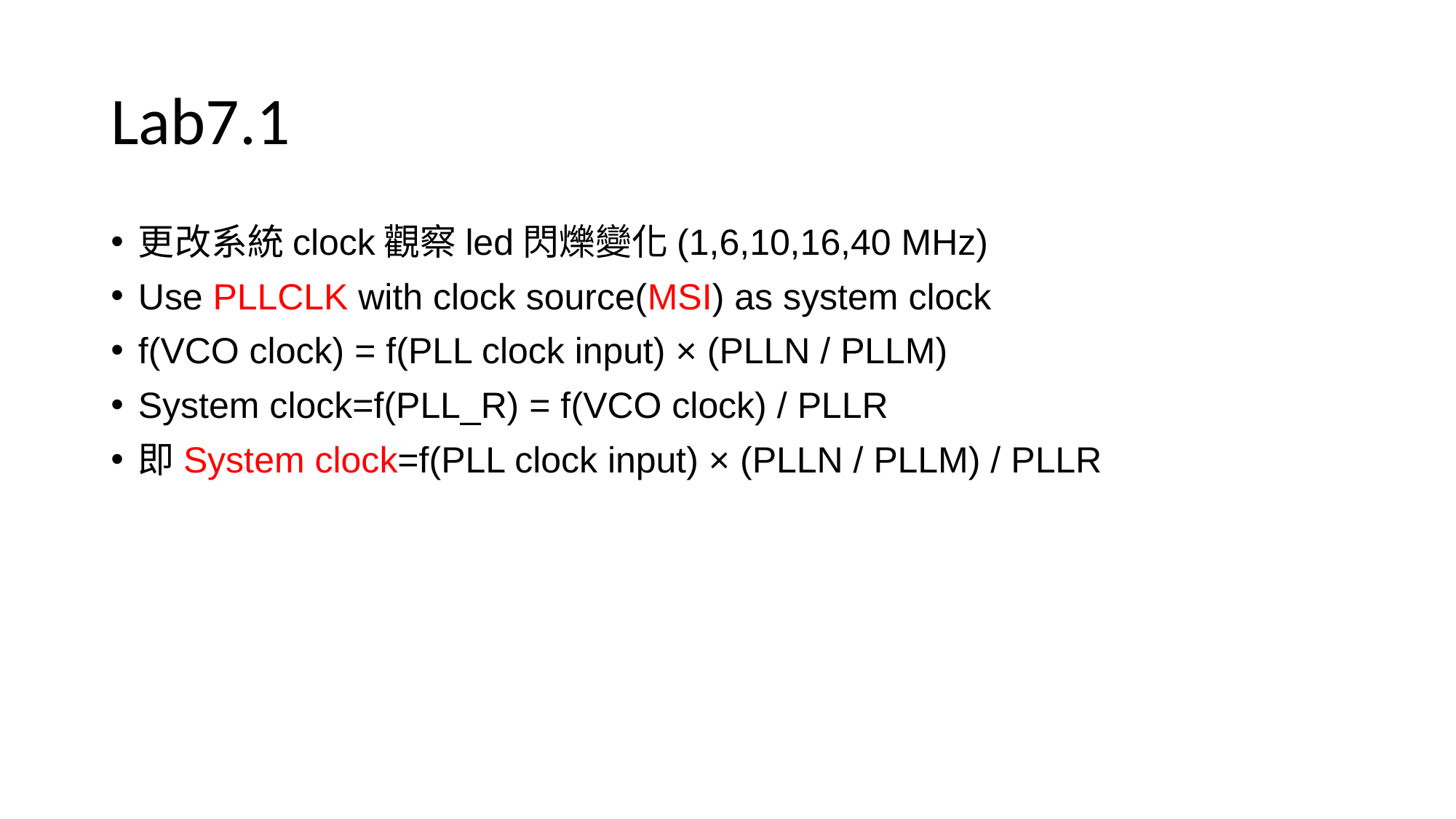

# Lab7.1
更改系統clock觀察led閃爍變化(1,6,10,16,40 MHz)
Use PLLCLK with clock source(MSI) as system clock
f(VCO clock) = f(PLL clock input) × (PLLN / PLLM)
System clock=f(PLL_R) = f(VCO clock) / PLLR
即System clock=f(PLL clock input) × (PLLN / PLLM) / PLLR